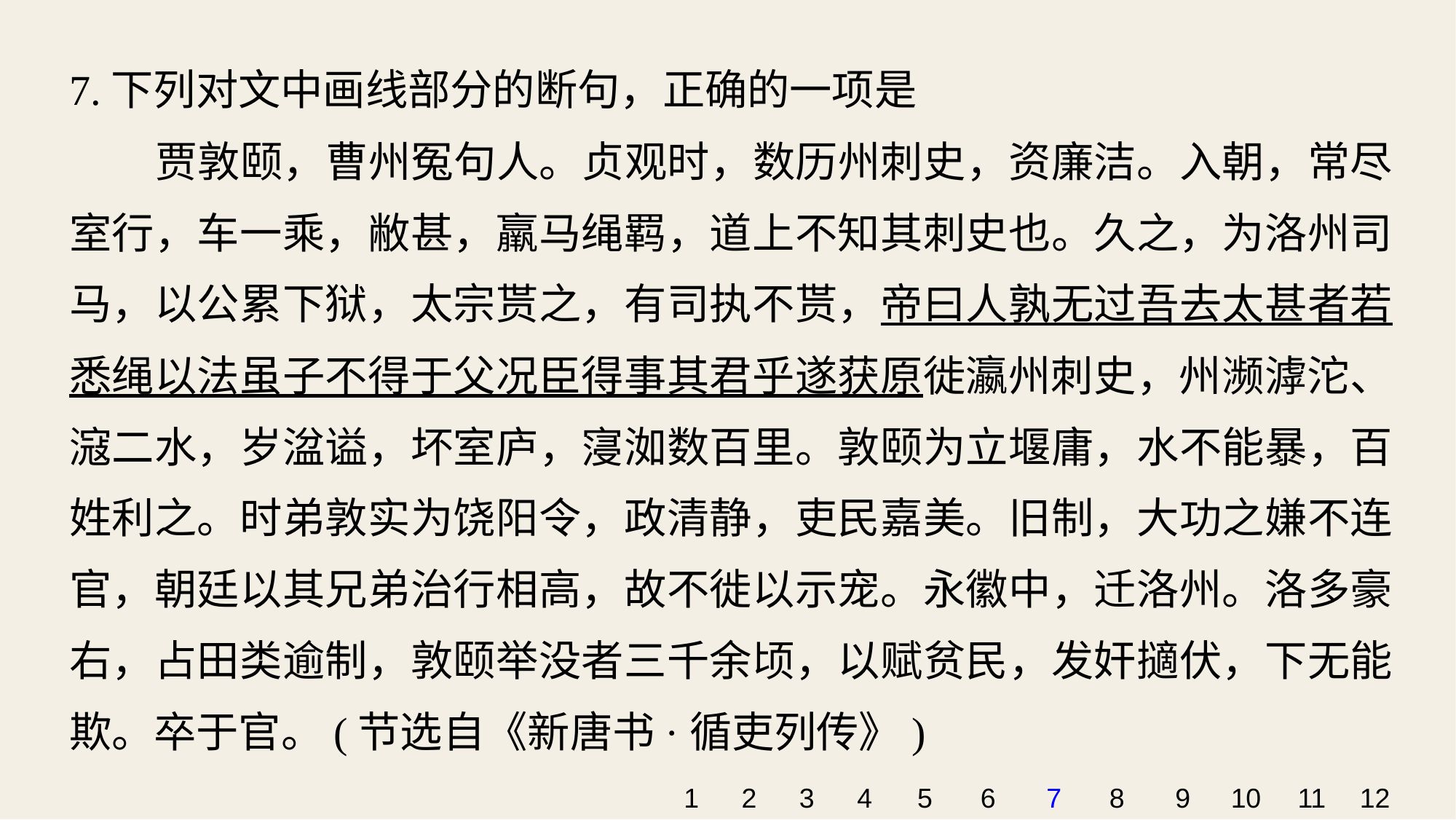

7.下列对文中画线部分的断句，正确的一项是
贾敦颐，曹州冤句人。贞观时，数历州刺史，资廉洁。入朝，常尽室行，车一乘，敝甚，羸马绳羁，道上不知其刺史也。久之，为洛州司马，以公累下狱，太宗贳之，有司执不贳，帝曰人孰无过吾去太甚者若悉绳以法虽子不得于父况臣得事其君乎遂获原徙瀛州刺史，州濒滹沱、滱二水，岁湓谥，坏室庐，寖洳数百里。敦颐为立堰庸，水不能暴，百姓利之。时弟敦实为饶阳令，政清静，吏民嘉美。旧制，大功之嫌不连官，朝廷以其兄弟治行相高，故不徙以示宠。永徽中，迁洛州。洛多豪右，占田类逾制，敦颐举没者三千余顷，以赋贫民，发奸擿伏，下无能欺。卒于官。(节选自《新唐书·循吏列传》)
1
2
3
4
5
6
7
8
9
10
11
12